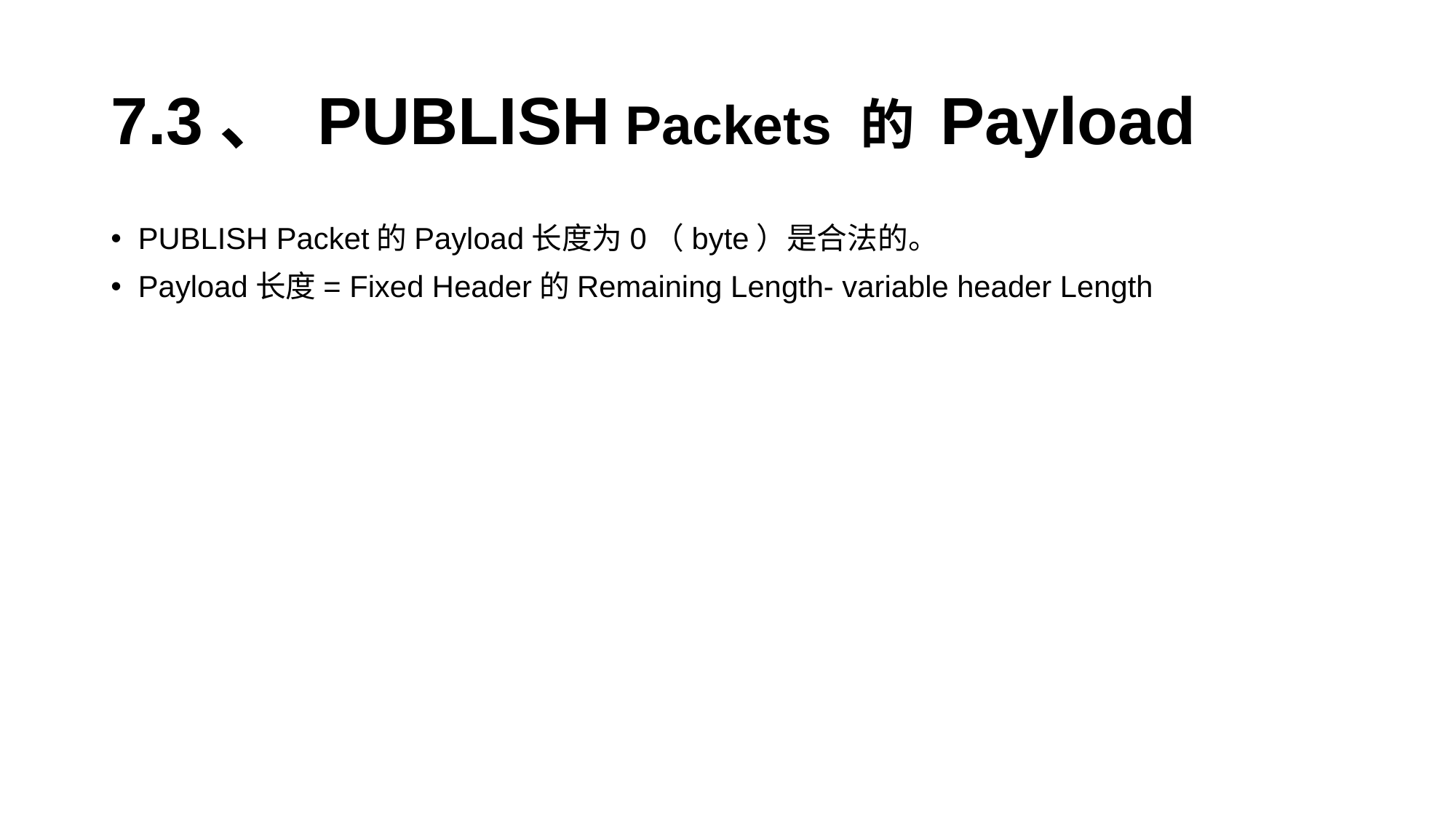

# 7.3、 PUBLISH Packets 的 Payload
PUBLISH Packet的Payload长度为0（byte）是合法的。
Payload长度= Fixed Header的Remaining Length- variable header Length